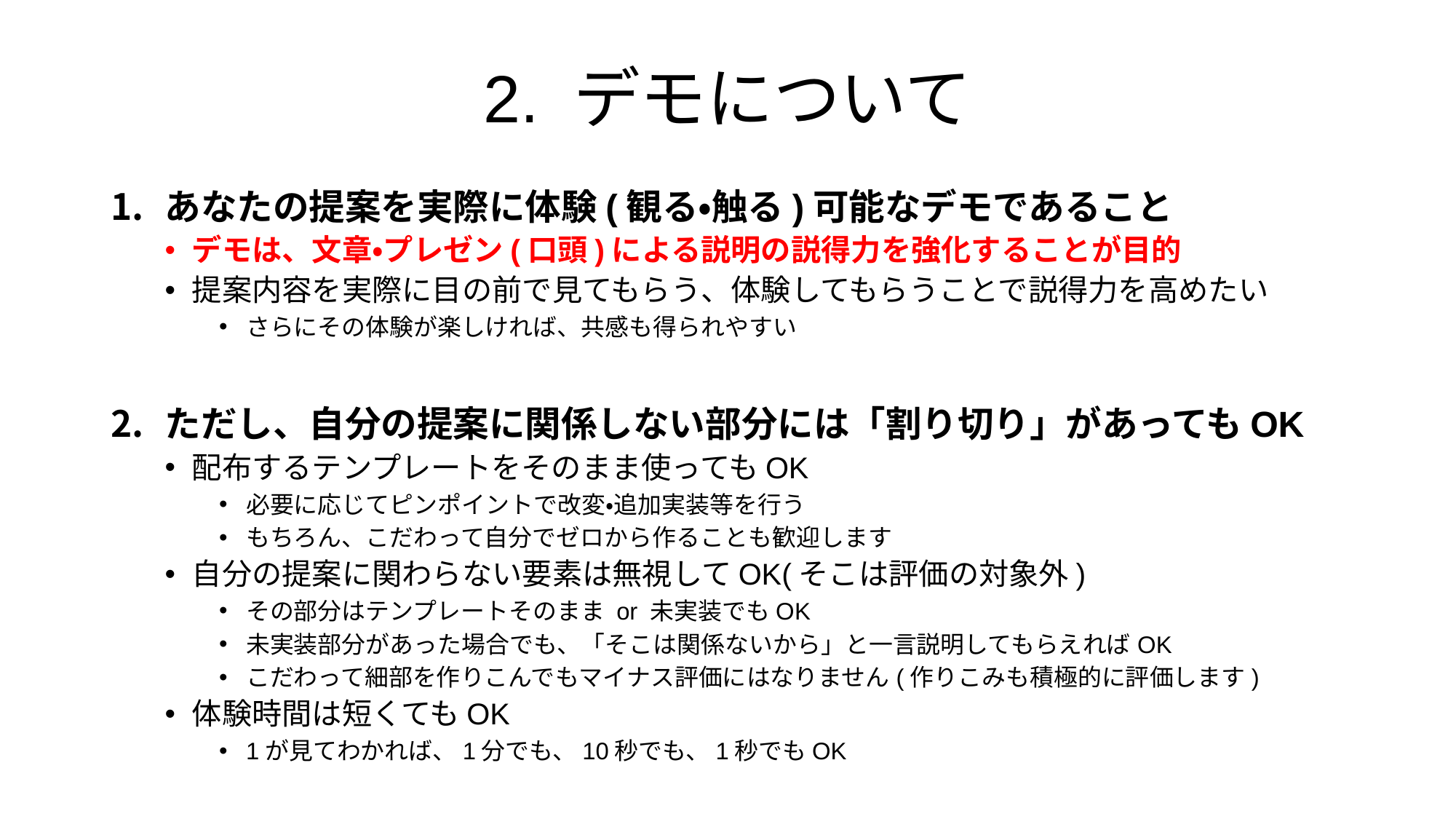

# 2. デモについて
あなたの提案を実際に体験(観る・触る)可能なデモであること
デモは、文章・プレゼン(口頭)による説明の説得力を強化することが目的
提案内容を実際に目の前で見てもらう、体験してもらうことで説得力を高めたい
さらにその体験が楽しければ、共感も得られやすい

ただし、自分の提案に関係しない部分には「割り切り」があってもOK
配布するテンプレートをそのまま使ってもOK
必要に応じてピンポイントで改変・追加実装等を行う
もちろん、こだわって自分でゼロから作ることも歓迎します
自分の提案に関わらない要素は無視してOK(そこは評価の対象外)
その部分はテンプレートそのまま or 未実装でもOK
未実装部分があった場合でも、「そこは関係ないから」と一言説明してもらえればOK
こだわって細部を作りこんでもマイナス評価にはなりません(作りこみも積極的に評価します)
体験時間は短くてもOK
1が見てわかれば、1分でも、10秒でも、1秒でもOK